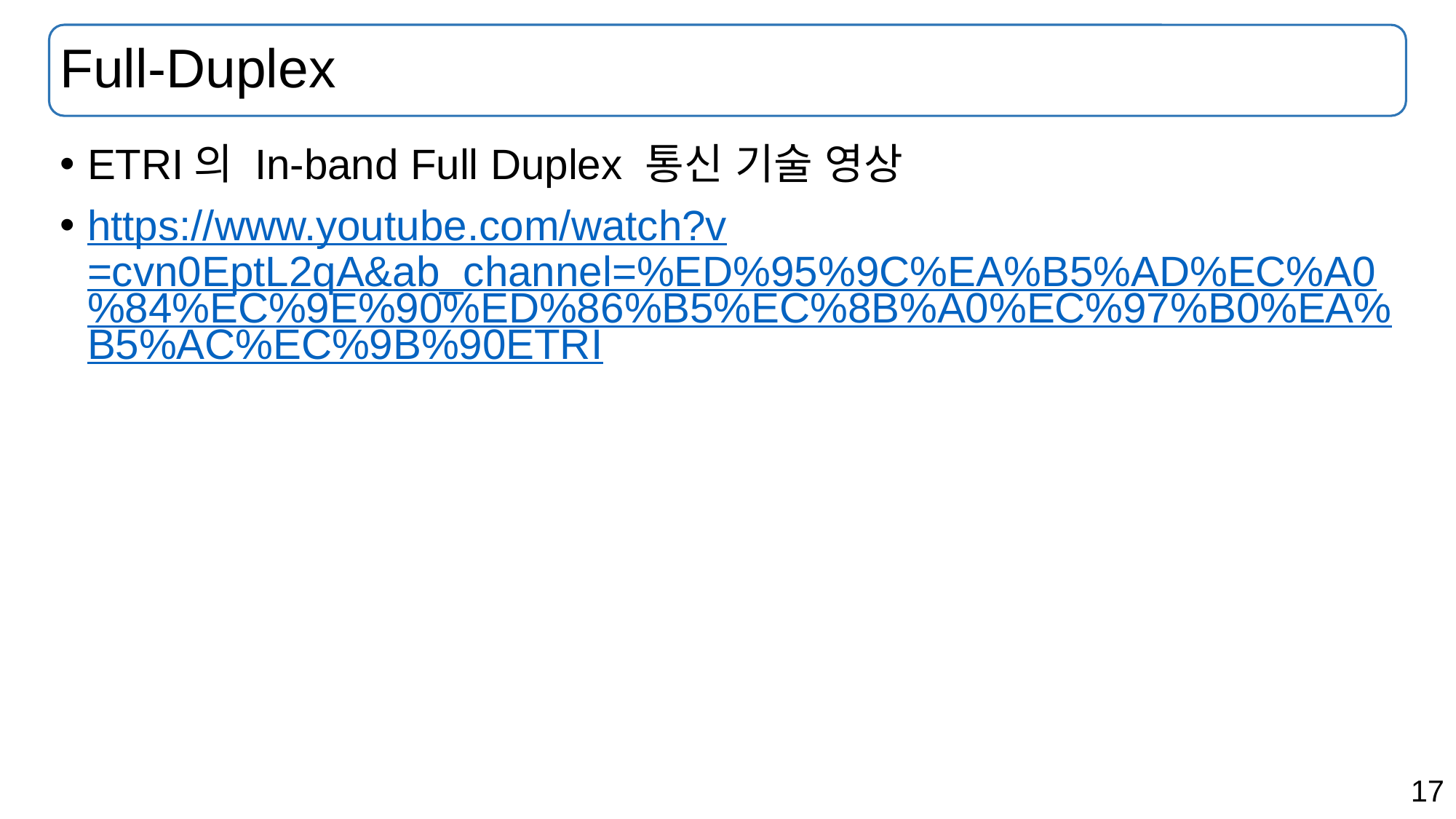

# Full-Duplex
ETRI의 In-band Full Duplex 통신 기술 영상
https://www.youtube.com/watch?v=cvn0EptL2qA&ab_channel=%ED%95%9C%EA%B5%AD%EC%A0%84%EC%9E%90%ED%86%B5%EC%8B%A0%EC%97%B0%EA%B5%AC%EC%9B%90ETRI